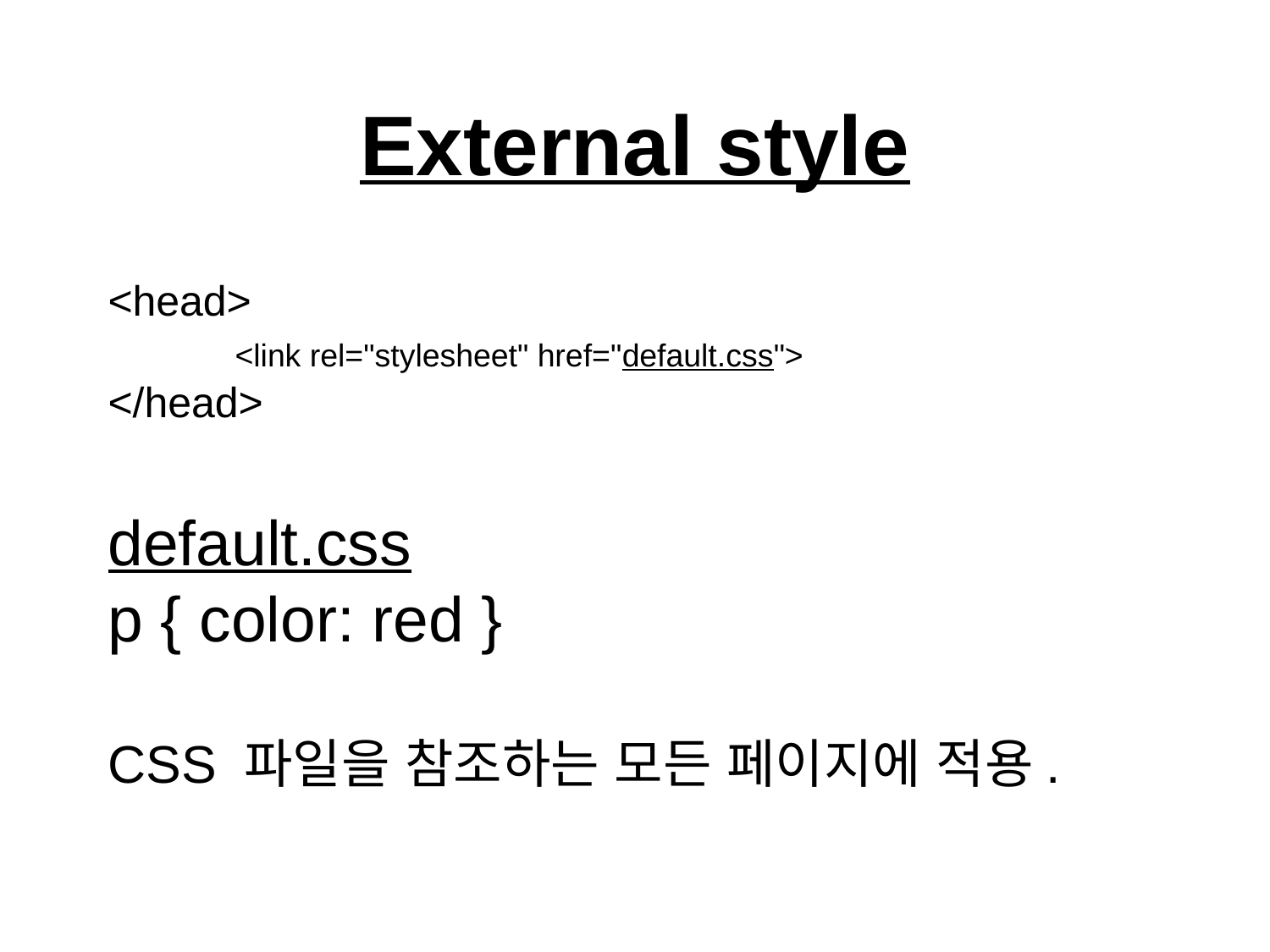

# External style
<head>
	<link rel="stylesheet" href="default.css">
</head>

default.css
p { color: red }

CSS 파일을 참조하는 모든 페이지에 적용.